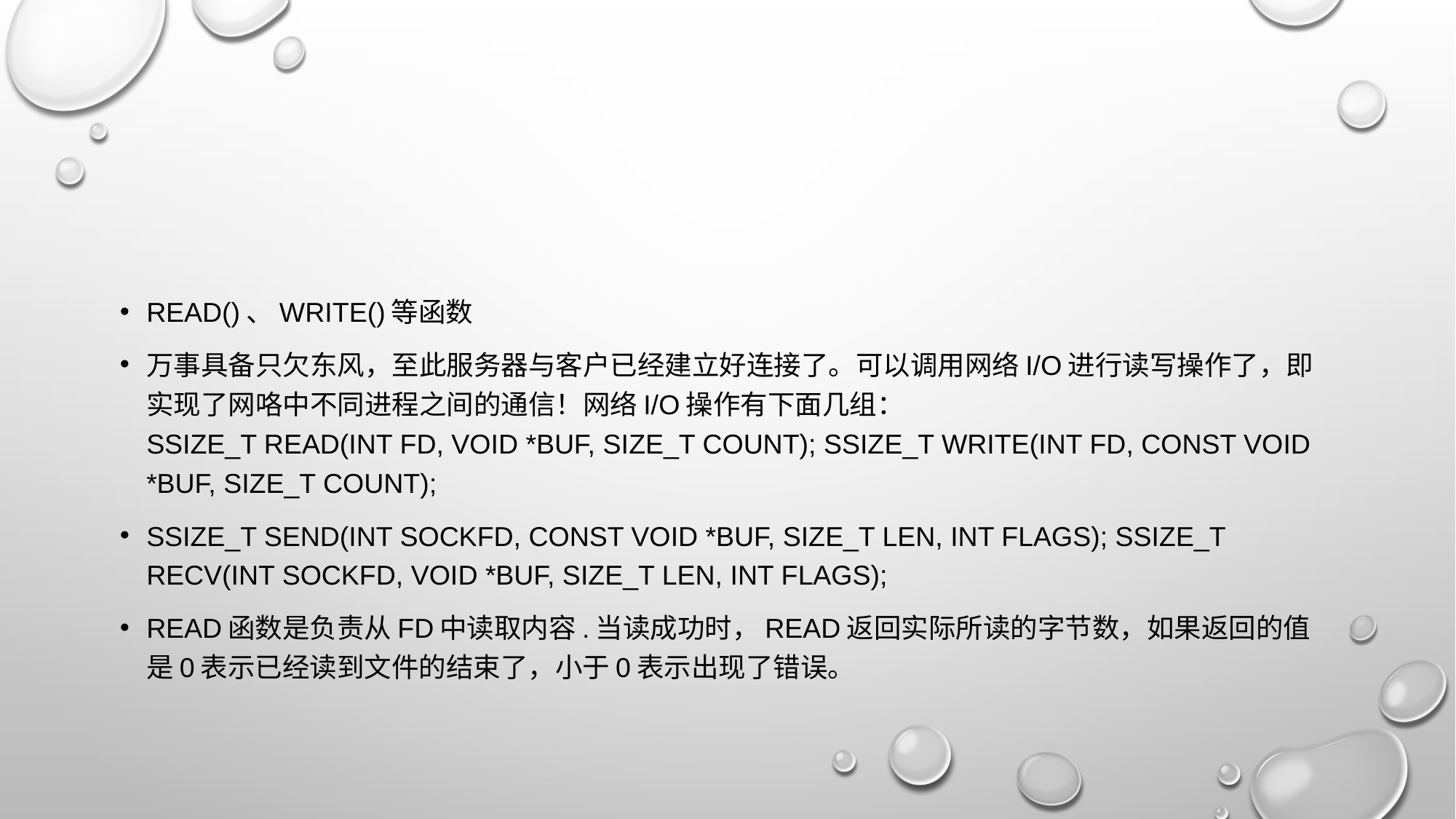

#
read()、write()等函数
万事具备只欠东风，至此服务器与客户已经建立好连接了。可以调用网络I/O进行读写操作了，即实现了网咯中不同进程之间的通信！网络I/O操作有下面几组：
ssize_t read(int fd, void *buf, size_t count); ssize_t write(int fd, const void *buf, size_t count);
ssize_t send(int sockfd, const void *buf, size_t len, int flags); ssize_t recv(int sockfd, void *buf, size_t len, int flags);
read函数是负责从fd中读取内容.当读成功时，read返回实际所读的字节数，如果返回的值是0表示已经读到文件的结束了，小于0表示出现了错误。